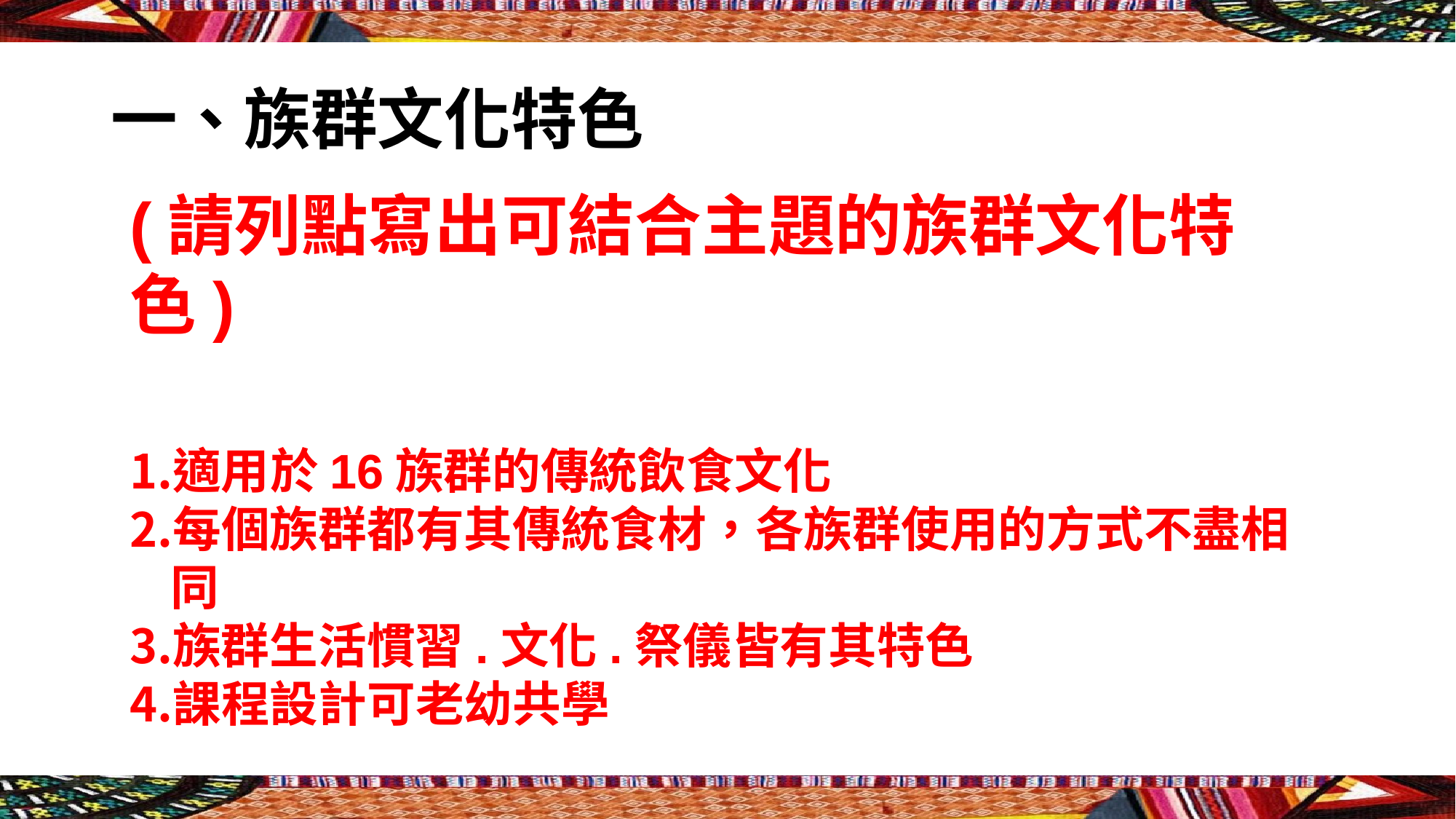

# 一、族群文化特色
(請列點寫出可結合主題的族群文化特色)

適用於16族群的傳統飲食文化
每個族群都有其傳統食材，各族群使用的方式不盡相同
族群生活慣習.文化.祭儀皆有其特色
課程設計可老幼共學